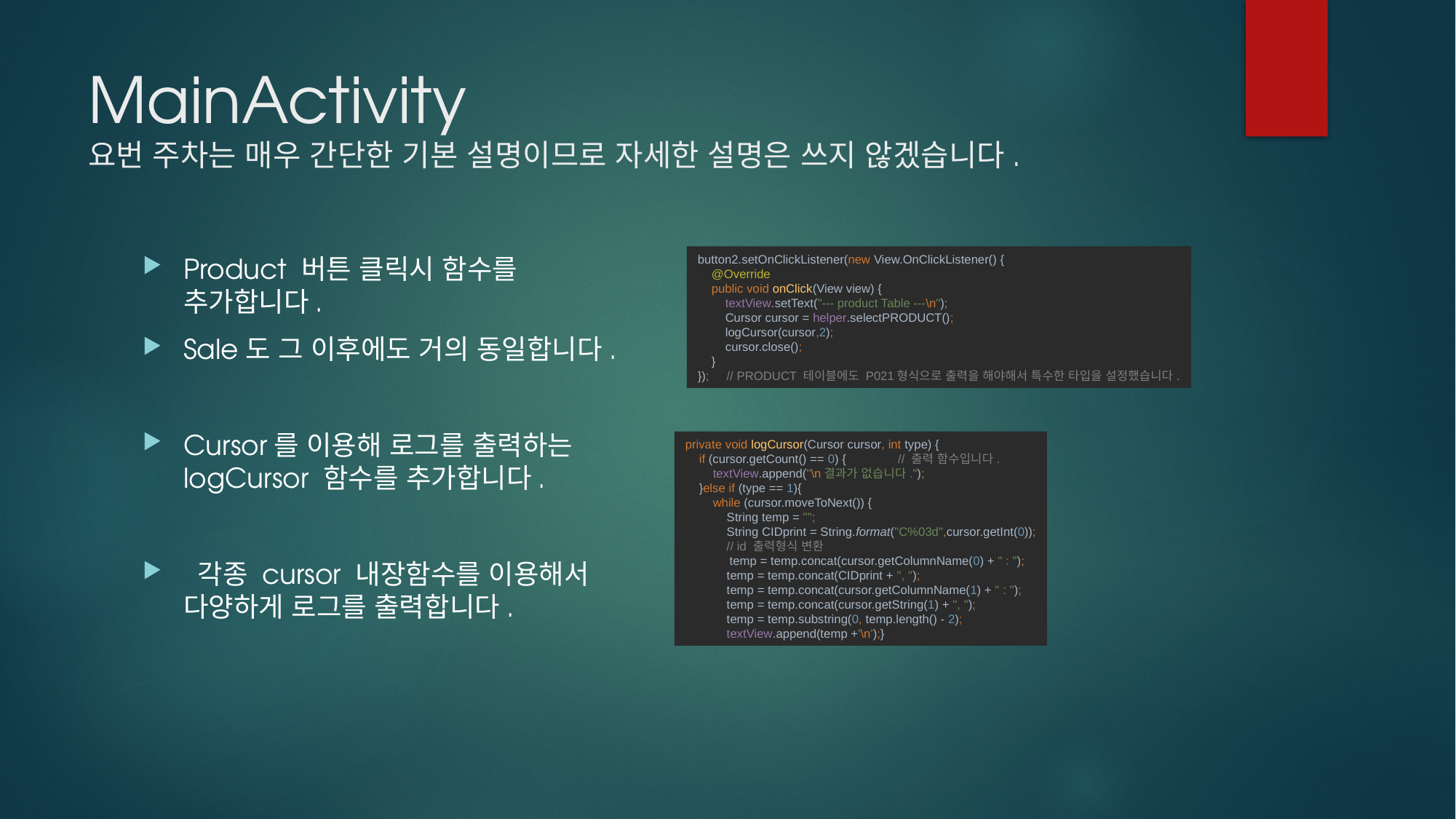

# MainActivity 요번 주차는 매우 간단한 기본 설명이므로 자세한 설명은 쓰지 않겠습니다.

button2.setOnClickListener(new View.OnClickListener() {
    @Override
    public void onClick(View view) {
        textView.setText("--- product Table ---\n");
        Cursor cursor = helper.selectPRODUCT();
        logCursor(cursor,2);
        cursor.close();
    }
});     // PRODUCT 테이블에도 P021형식으로 출력을 해야해서 특수한 타입을 설정했습니다.
Product 버튼 클릭시 함수를 추가합니다.
Sale도 그 이후에도 거의 동일합니다.

Cursor를 이용해 로그를 출력하는 logCursor 함수를 추가합니다.

 각종 cursor 내장함수를 이용해서 다양하게 로그를 출력합니다.
private void logCursor(Cursor cursor, int type) {
    if (cursor.getCount() == 0) {               // 출력 함수입니다.
        textView.append("\n결과가 없습니다.");
    }else if (type == 1){
        while (cursor.moveToNext()) {
            String temp = "";
            String CIDprint = String.format("C%03d",cursor.getInt(0));
            // id 출력형식 변환
            temp = temp.concat(cursor.getColumnName(0) + " : ");
            temp = temp.concat(CIDprint + ", ");
            temp = temp.concat(cursor.getColumnName(1) + " : ");
            temp = temp.concat(cursor.getString(1) + ", ");
            temp = temp.substring(0, temp.length() - 2);
            textView.append(temp +'\n');}